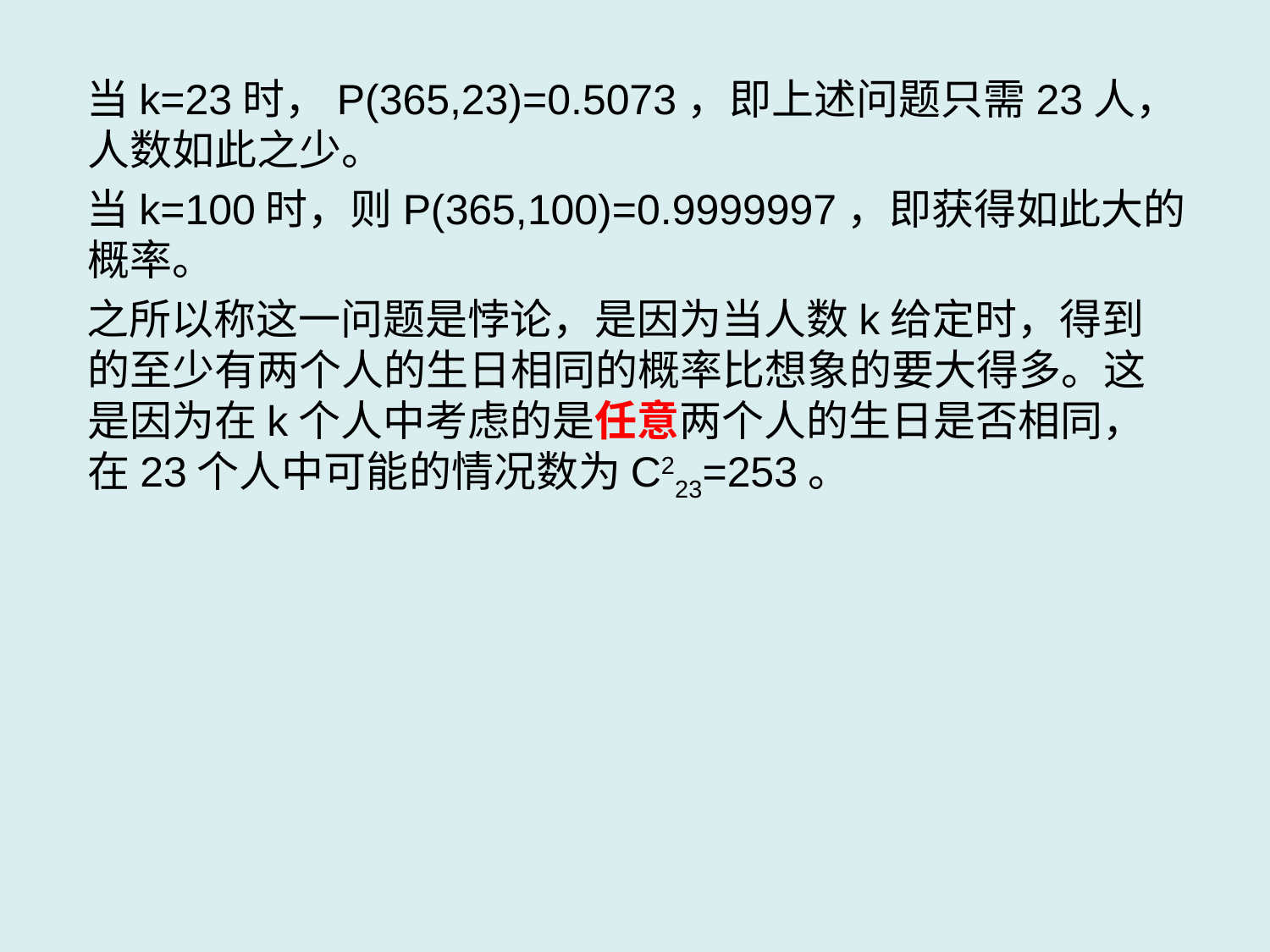

当k=23时，P(365,23)=0.5073，即上述问题只需23人，人数如此之少。
当k=100时，则P(365,100)=0.9999997，即获得如此大的概率。
之所以称这一问题是悖论，是因为当人数k给定时，得到的至少有两个人的生日相同的概率比想象的要大得多。这是因为在k个人中考虑的是任意两个人的生日是否相同，在23个人中可能的情况数为C223=253。